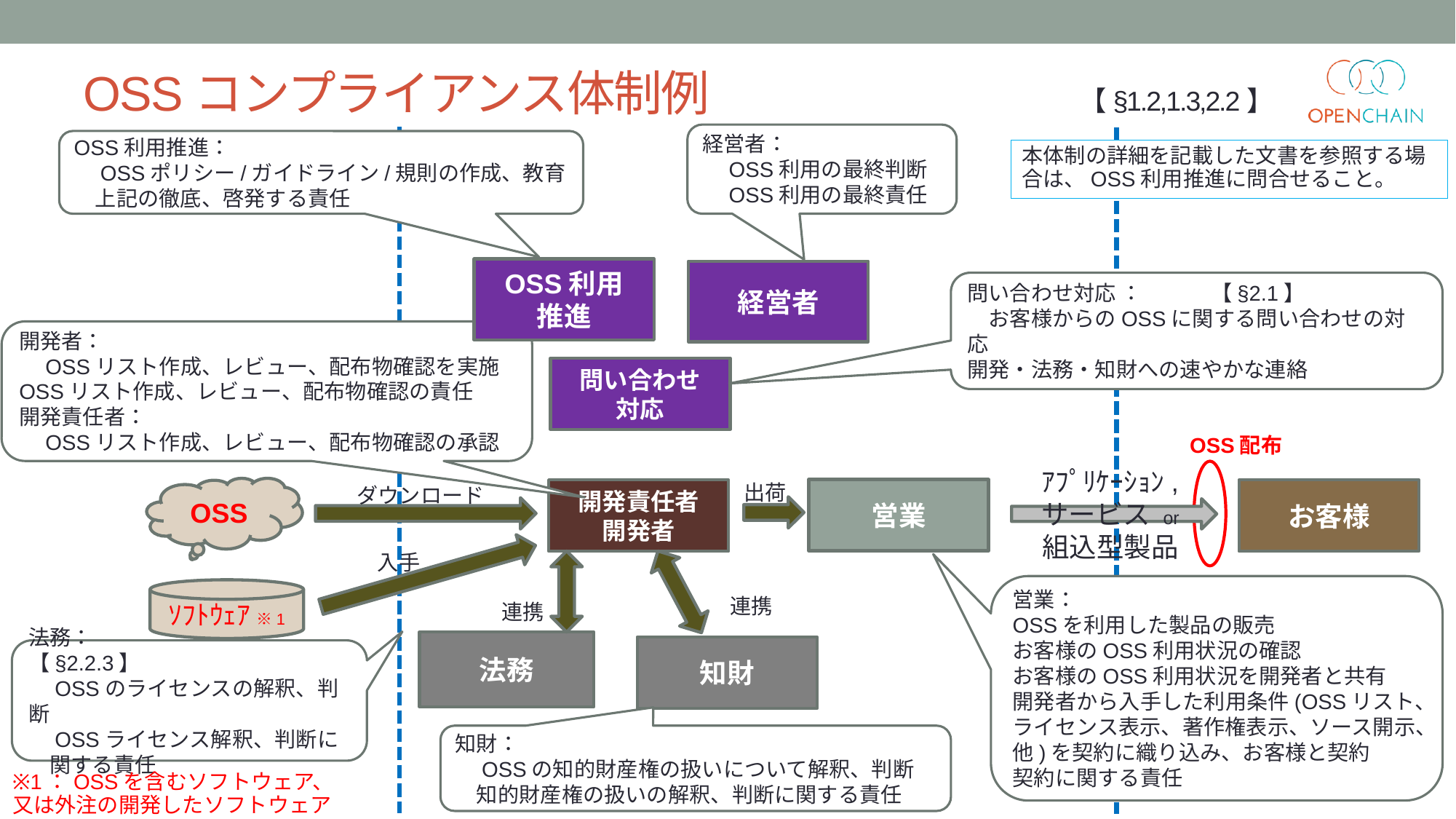

# OSSコンプライアンス体制例　　　　　　　　　【§1.2,1.3,2.2】
経営者：
　OSS利用の最終判断
　OSS利用の最終責任
経営者
OSS利用推進：
　OSSポリシー/ガイドライン/規則の作成、教育
　上記の徹底、啓発する責任
OSS利用
推進
本体制の詳細を記載した文書を参照する場合は、OSS利用推進に問合せること。
問い合わせ対応 ：　　　 【§2.1】
　お客様からのOSSに関する問い合わせの対応
開発・法務・知財への速やかな連絡
問い合わせ
対応
開発者：
　OSSリスト作成、レビュー、配布物確認を実施
OSSリスト作成、レビュー、配布物確認の責任
開発責任者：
　OSSリスト作成、レビュー、配布物確認の承認

OSS配布

出荷
ダウンロード
OSS
営業
お客様
開発責任者
開発者

ｱﾌﾟﾘｹｰｼｮﾝ,
サービス or
組込型製品
入手

連携
知財
知財：
　OSSの知的財産権の扱いについて解釈、判断
　知的財産権の扱いの解釈、判断に関する責任

連携
法務
法務：　　　　　　　【§2.2.3】
　OSSのライセンスの解釈、判断
　OSSライセンス解釈、判断に
　関する責任
営業：
OSSを利用した製品の販売
お客様のOSS利用状況の確認
お客様のOSS利用状況を開発者と共有
開発者から入手した利用条件(OSSリスト、ライセンス表示、著作権表示、ソース開示、他)を契約に織り込み、お客様と契約
契約に関する責任
ｿﾌﾄｳｪｱ ※1
※1：OSSを含むソフトウェア、
又は外注の開発したソフトウェア